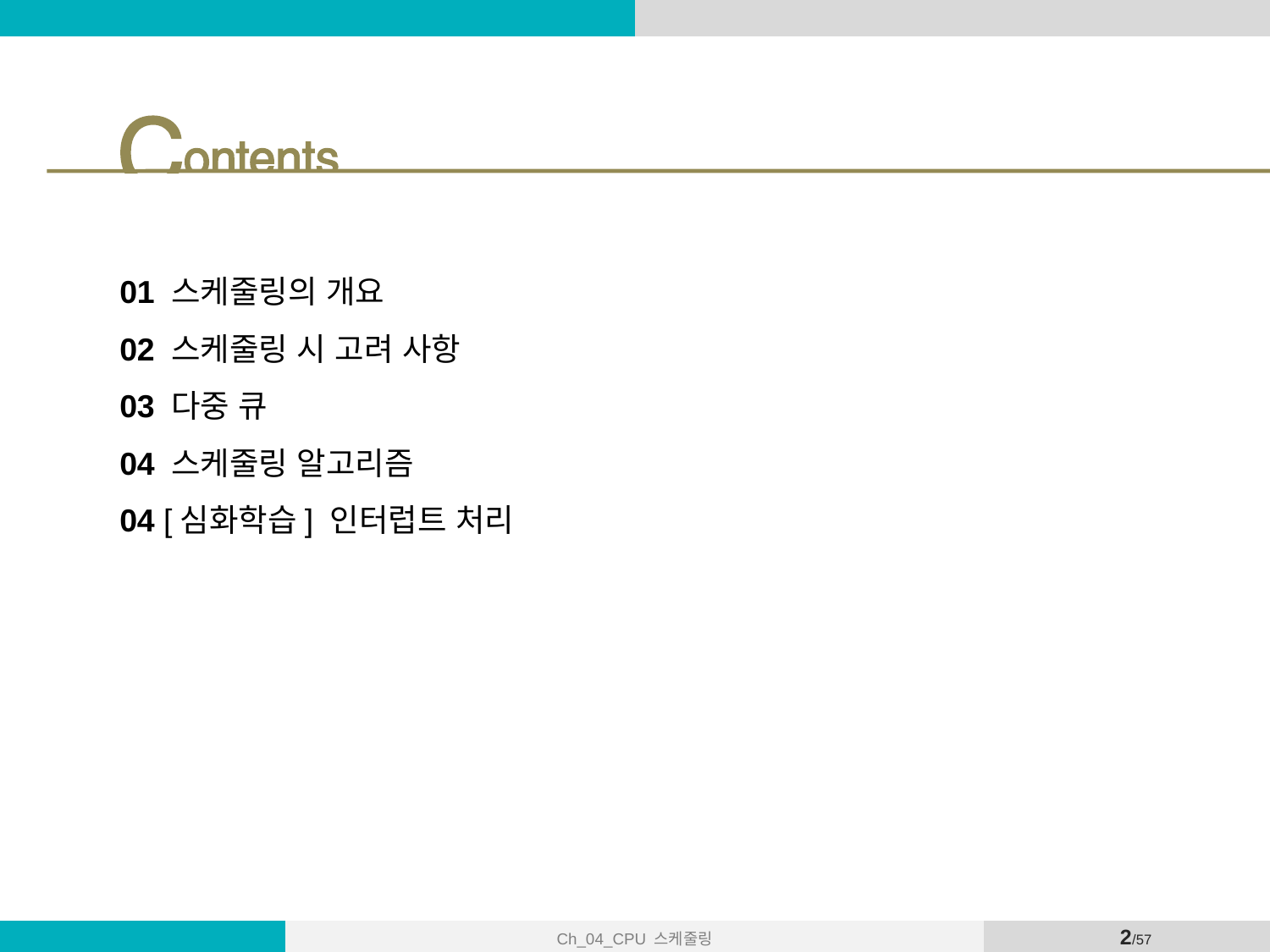

01 스케줄링의 개요
02 스케줄링 시 고려 사항
03 다중 큐
04 스케줄링 알고리즘
04 [심화학습] 인터럽트 처리